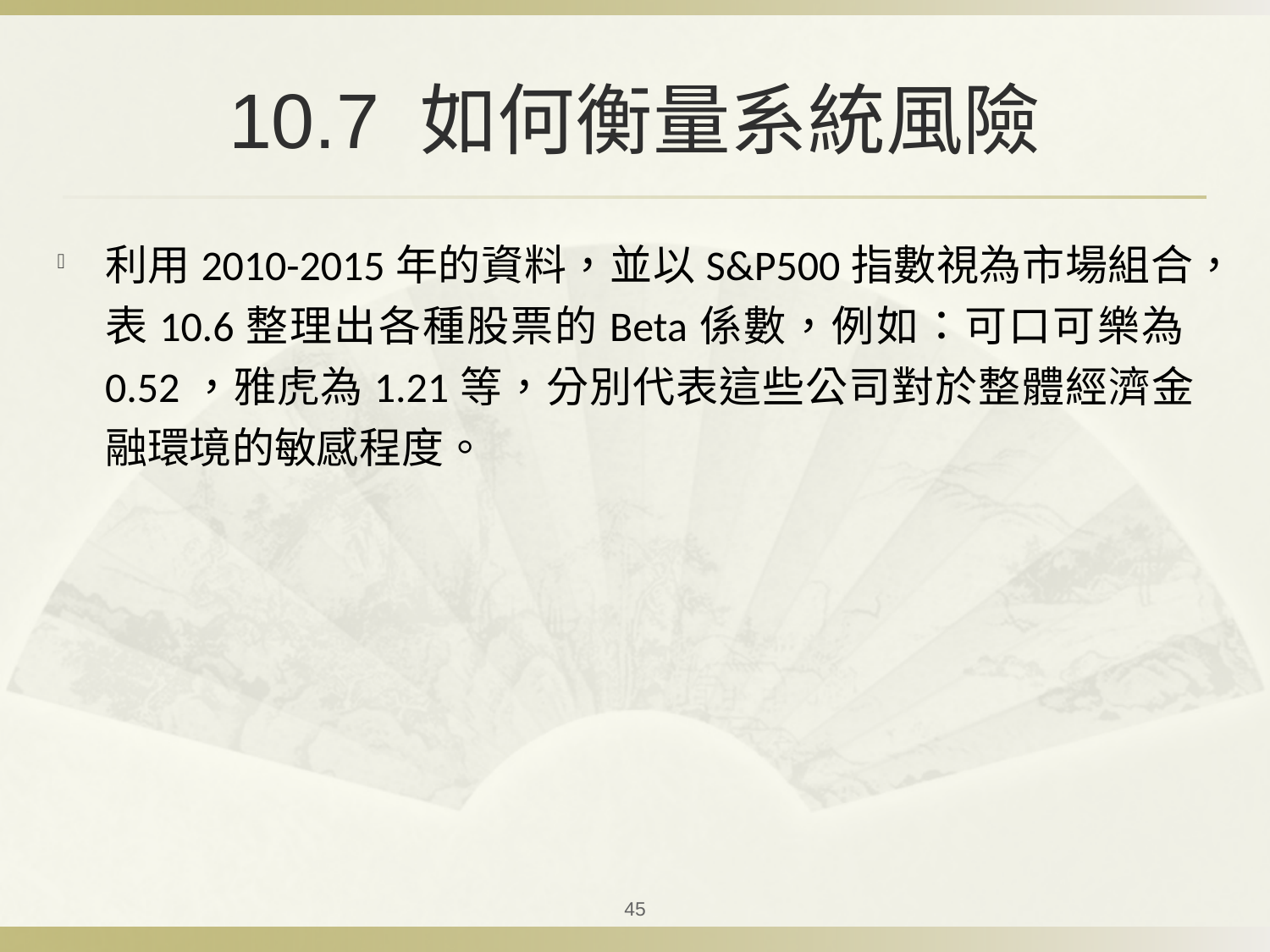

# 10.7 如何衡量系統風險
利用2010-2015年的資料，並以S&P500指數視為市場組合，表10.6整理出各種股票的Beta係數，例如：可口可樂為0.52，雅虎為1.21等，分別代表這些公司對於整體經濟金融環境的敏感程度。

45